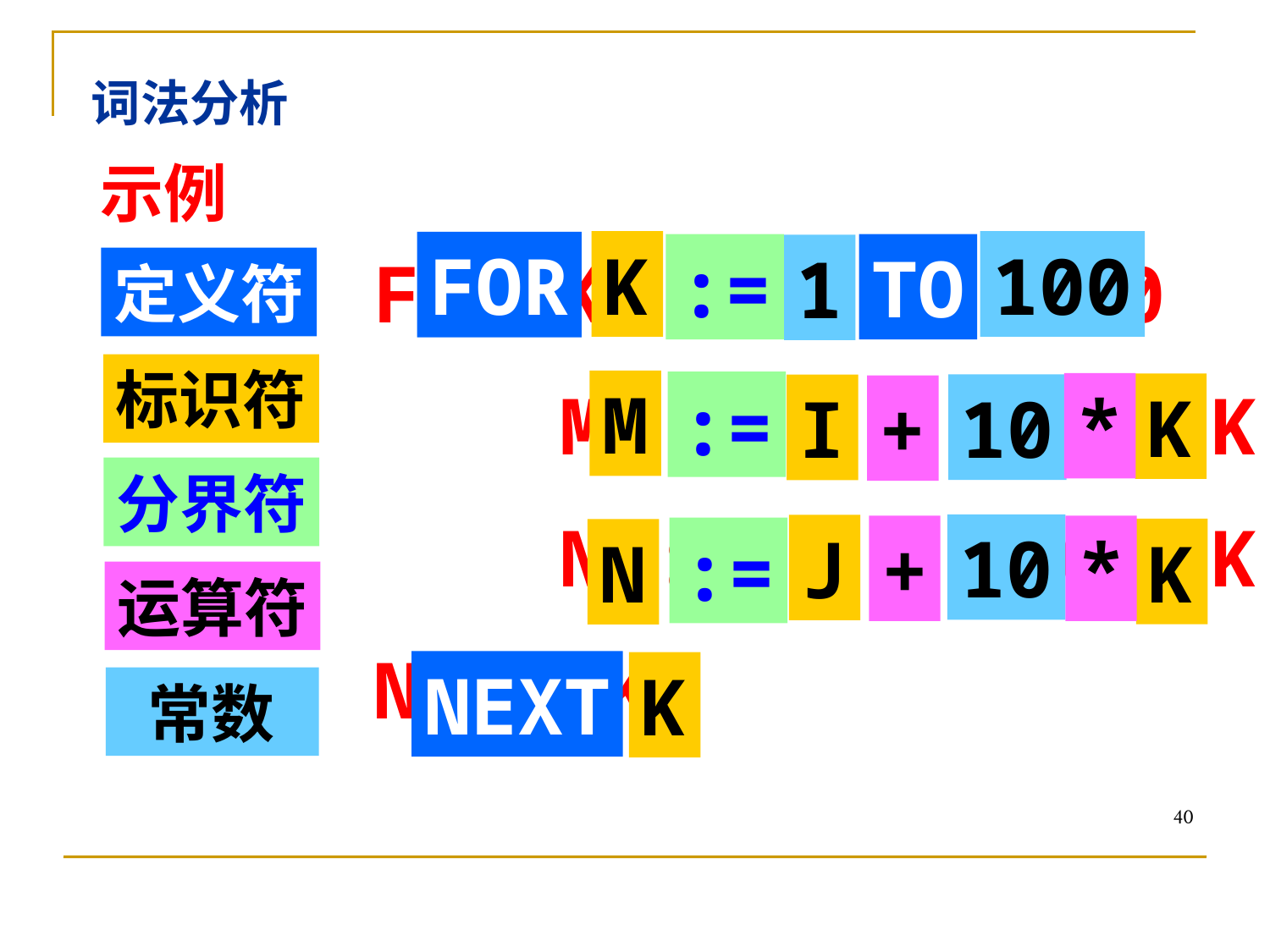

词法分析
示例
FOR K := 1 TO 100
    M := I + 10 * K
    N := J + 10 * K
NEXT K
K
100
FOR
:=
TO
1
定义符
标识符
M
:=
*
K
10
I
+
分界符
10
J
+
*
:=
K
N
运算符
NEXT
K
 常数
40